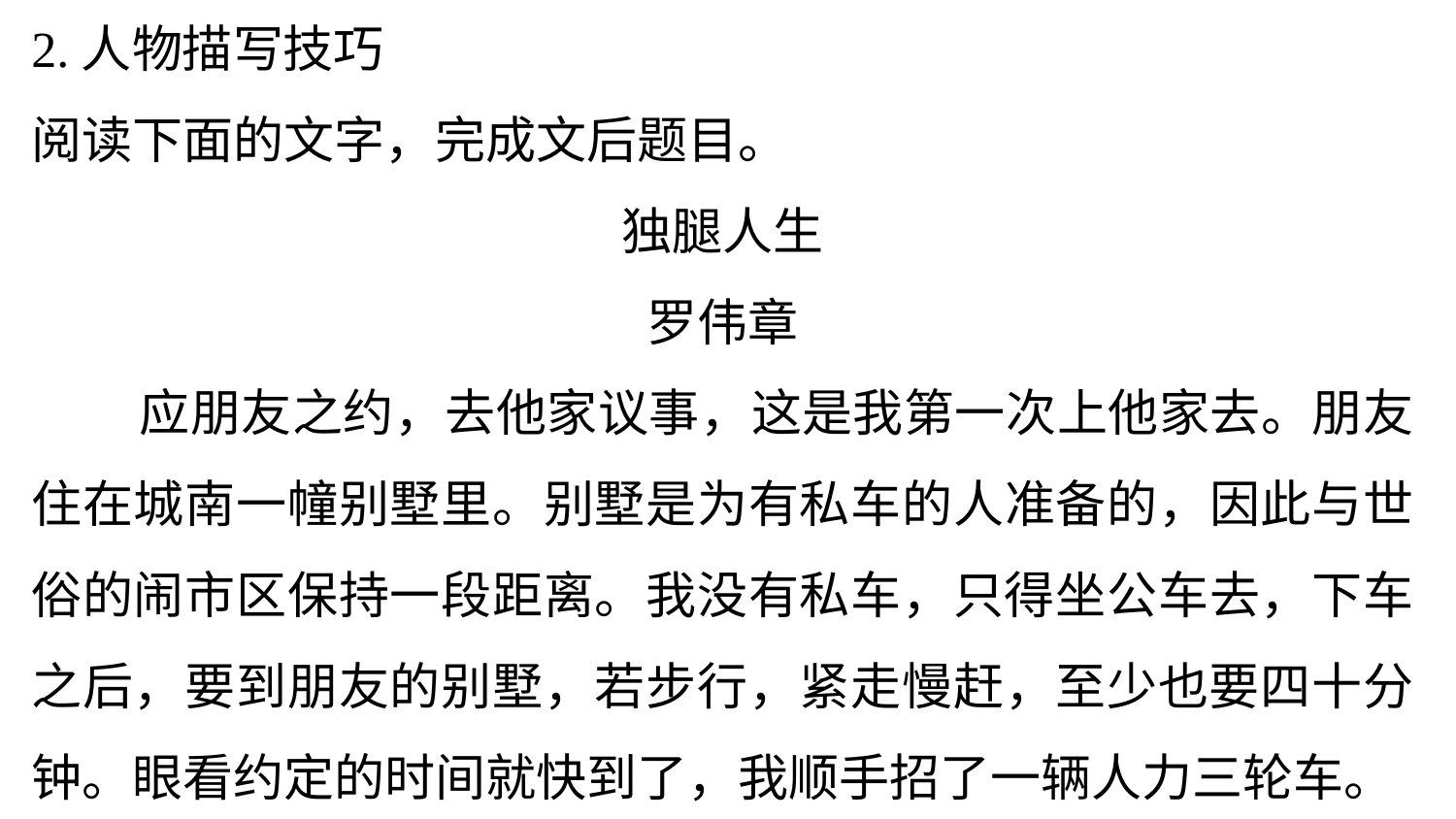

2.人物描写技巧
阅读下面的文字，完成文后题目。
独腿人生
罗伟章
        应朋友之约，去他家议事，这是我第一次上他家去。朋友住在城南一幢别墅里。别墅是为有私车的人准备的，因此与世俗的闹市区保持一段距离。我没有私车，只得坐公车去，下车之后，要到朋友的别墅，若步行，紧走慢赶，至少也要四十分钟。眼看约定的时间就快到了，我顺手招了一辆人力三轮车。